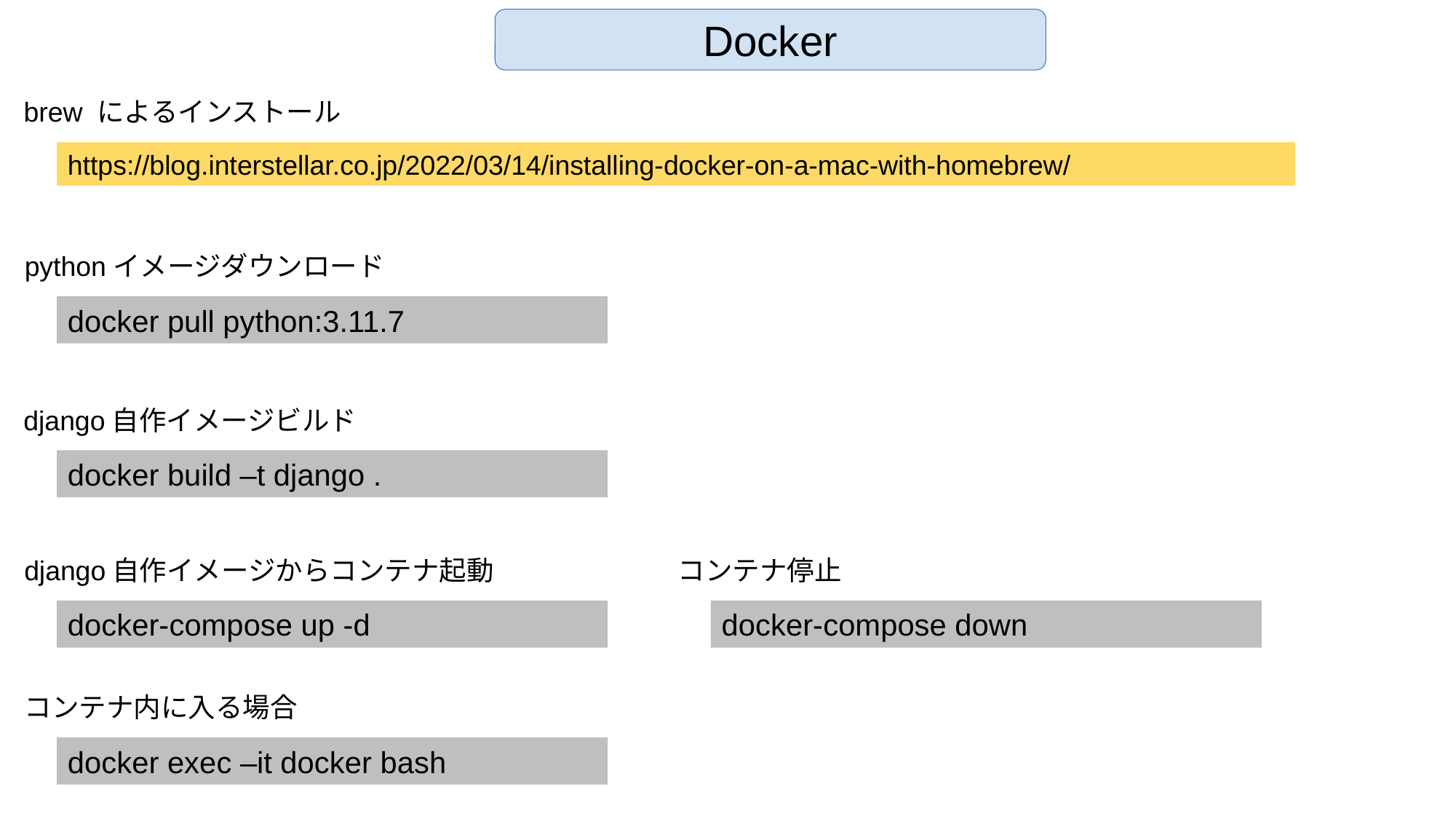

Docker
brew によるインストール
https://blog.interstellar.co.jp/2022/03/14/installing-docker-on-a-mac-with-homebrew/
pythonイメージダウンロード
docker pull python:3.11.7
django自作イメージビルド
docker build –t django .
django自作イメージからコンテナ起動
コンテナ停止
docker-compose up -d
docker-compose down
コンテナ内に入る場合
docker exec –it docker bash